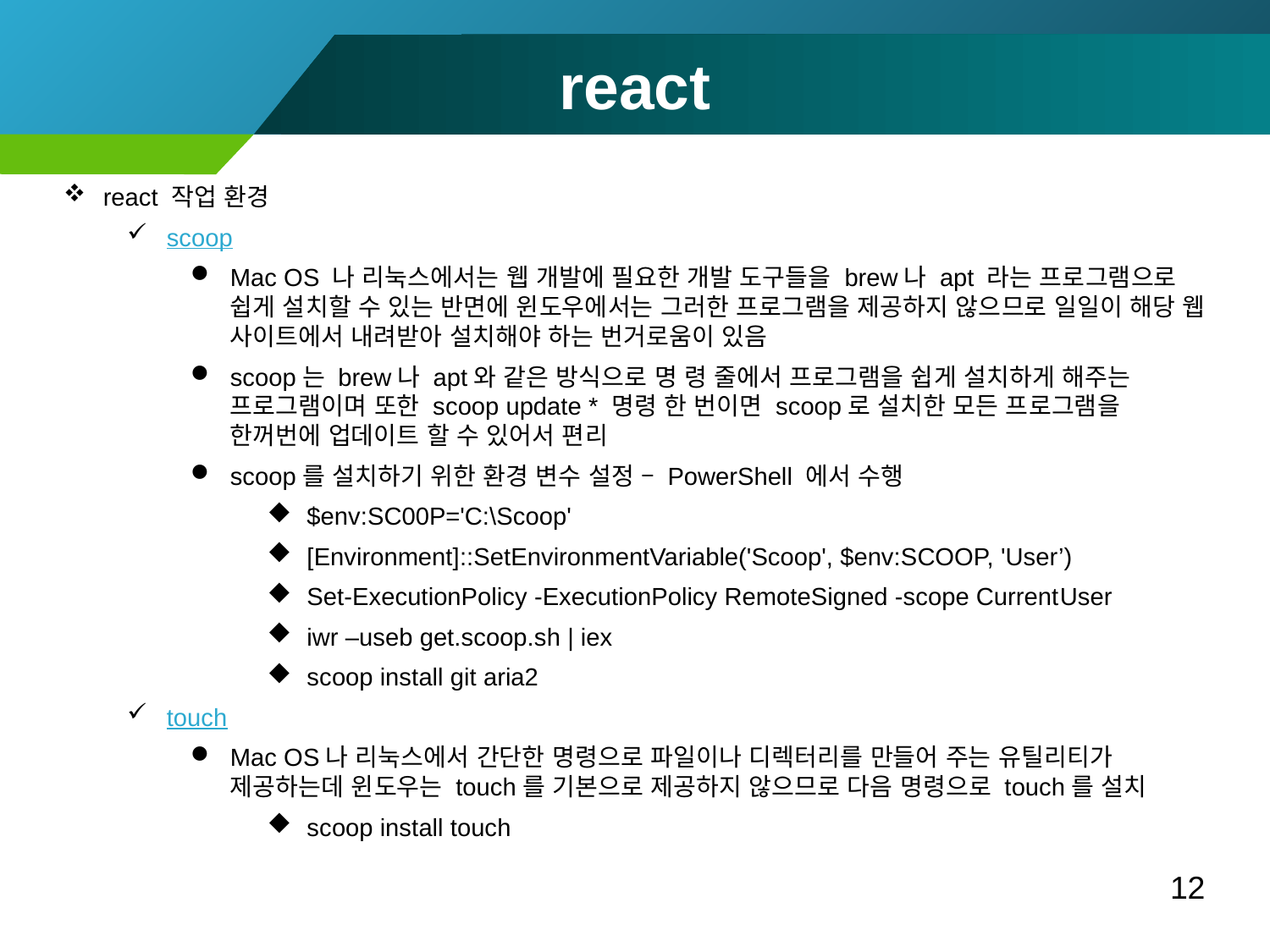

react
react 작업 환경
scoop
Mac OS 나 리눅스에서는 웹 개발에 필요한 개발 도구들을 brew나 apt 라는 프로그램으로 쉽게 설치할 수 있는 반면에 윈도우에서는 그러한 프로그램을 제공하지 않으므로 일일이 해당 웹 사이트에서 내려받아 설치해야 하는 번거로움이 있음
scoop는 brew나 apt와 같은 방식으로 명 령 줄에서 프로그램을 쉽게 설치하게 해주는 프로그램이며 또한 scoop update * 명령 한 번이면 scoop로 설치한 모든 프로그램을 한꺼번에 업데이트 할 수 있어서 편리
scoop를 설치하기 위한 환경 변수 설정 – PowerShell 에서 수행
$env:SC00P='C:\Scoop'
[Environment]::SetEnvironmentVariable('Scoop', $env:SCOOP, 'User’)
Set-ExecutionPolicy -ExecutionPolicy RemoteSigned -scope CurrentUser
iwr –useb get.scoop.sh | iex
scoop install git aria2
touch
Mac OS나 리눅스에서 간단한 명령으로 파일이나 디렉터리를 만들어 주는 유틸리티가 제공하는데 윈도우는 touch를 기본으로 제공하지 않으므로 다음 명령으로 touch를 설치
scoop install touch
12